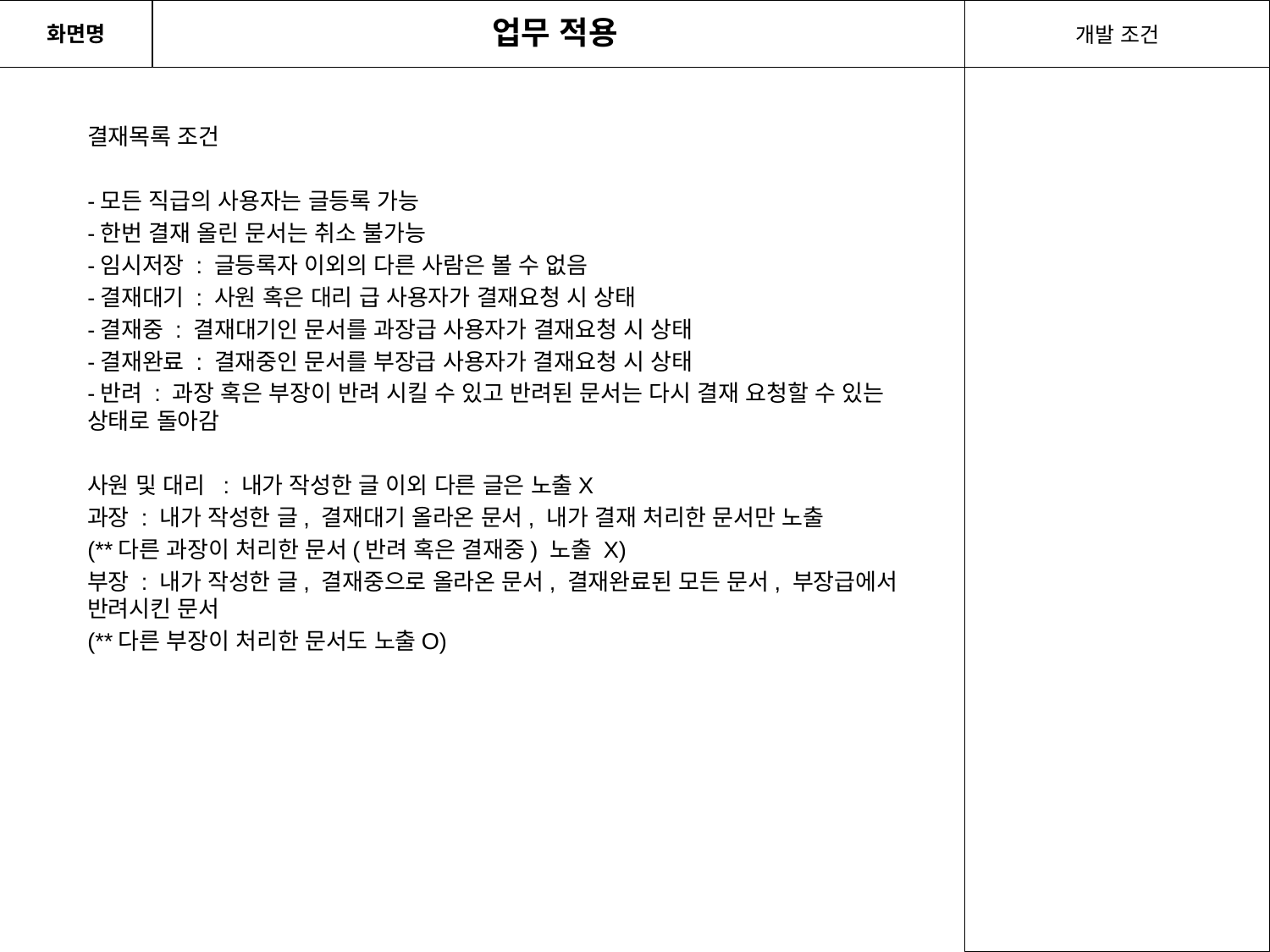

# 업무 적용
결재목록 조건

-모든 직급의 사용자는 글등록 가능
-한번 결재 올린 문서는 취소 불가능
-임시저장 : 글등록자 이외의 다른 사람은 볼 수 없음
-결재대기 : 사원 혹은 대리 급 사용자가 결재요청 시 상태
-결재중 : 결재대기인 문서를 과장급 사용자가 결재요청 시 상태
-결재완료 : 결재중인 문서를 부장급 사용자가 결재요청 시 상태
-반려 : 과장 혹은 부장이 반려 시킬 수 있고 반려된 문서는 다시 결재 요청할 수 있는 상태로 돌아감

사원 및 대리  : 내가 작성한 글 이외 다른 글은 노출X
과장 : 내가 작성한 글, 결재대기 올라온 문서, 내가 결재 처리한 문서만 노출
(**다른 과장이 처리한 문서(반려 혹은 결재중) 노출 X)
부장 : 내가 작성한 글, 결재중으로 올라온 문서, 결재완료된 모든 문서, 부장급에서 반려시킨 문서
(**다른 부장이 처리한 문서도 노출O)